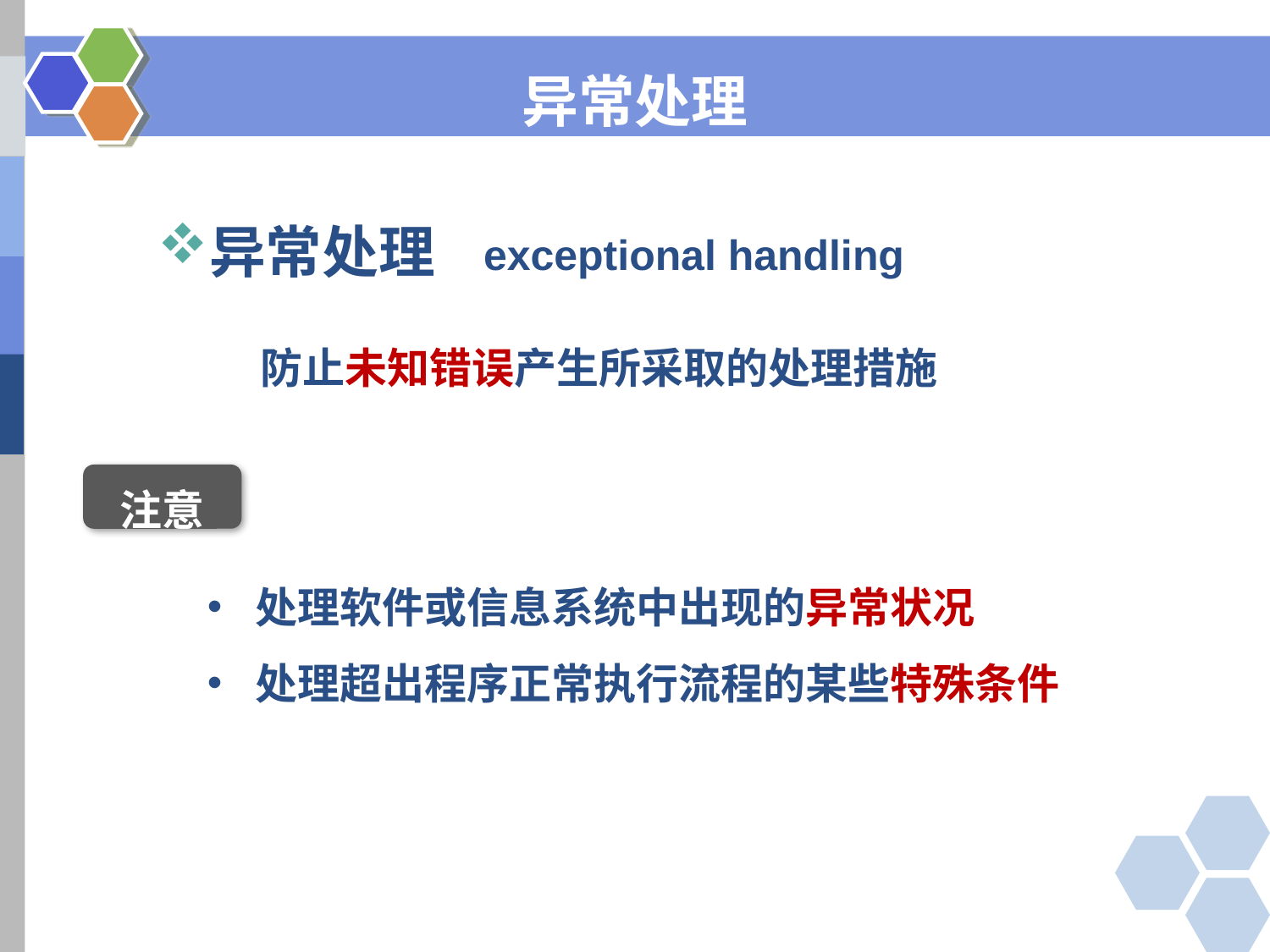

异常处理

异常处理
exceptional handling
防止未知错误产生所采取的处理措施

注意
处理软件或信息系统中出现的异常状况
处理超出程序正常执行流程的某些特殊条件